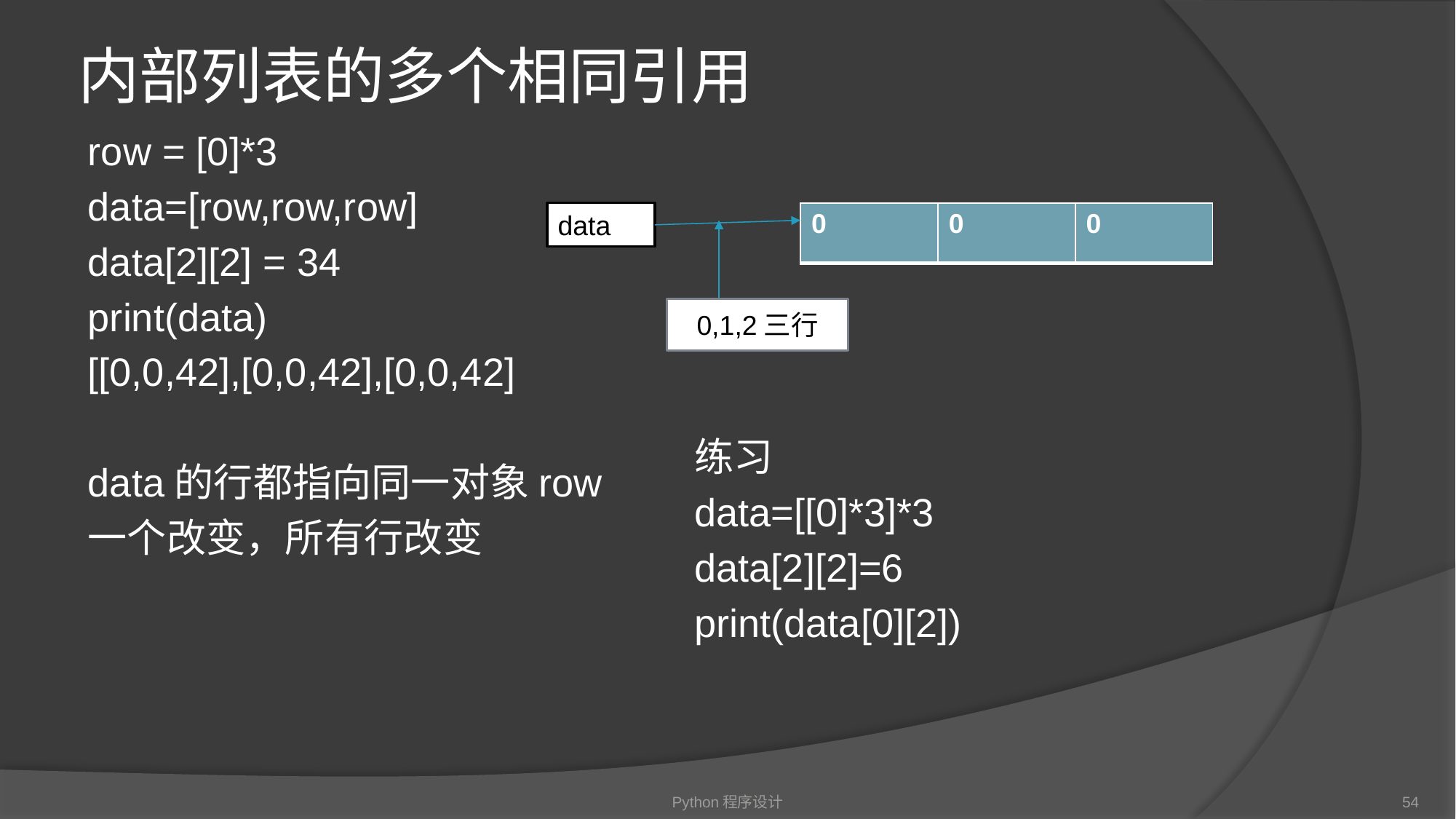

# 内部列表的多个相同引用
row = [0]*3
data=[row,row,row]
data[2][2] = 34
print(data)
[[0,0,42],[0,0,42],[0,0,42]

data的行都指向同一对象row
一个改变，所有行改变
data
| 0 | 0 | 0 |
| --- | --- | --- |
0,1,2三行
0,1,2三行
练习
data=[[0]*3]*3
data[2][2]=6
print(data[0][2])
Python程序设计
54